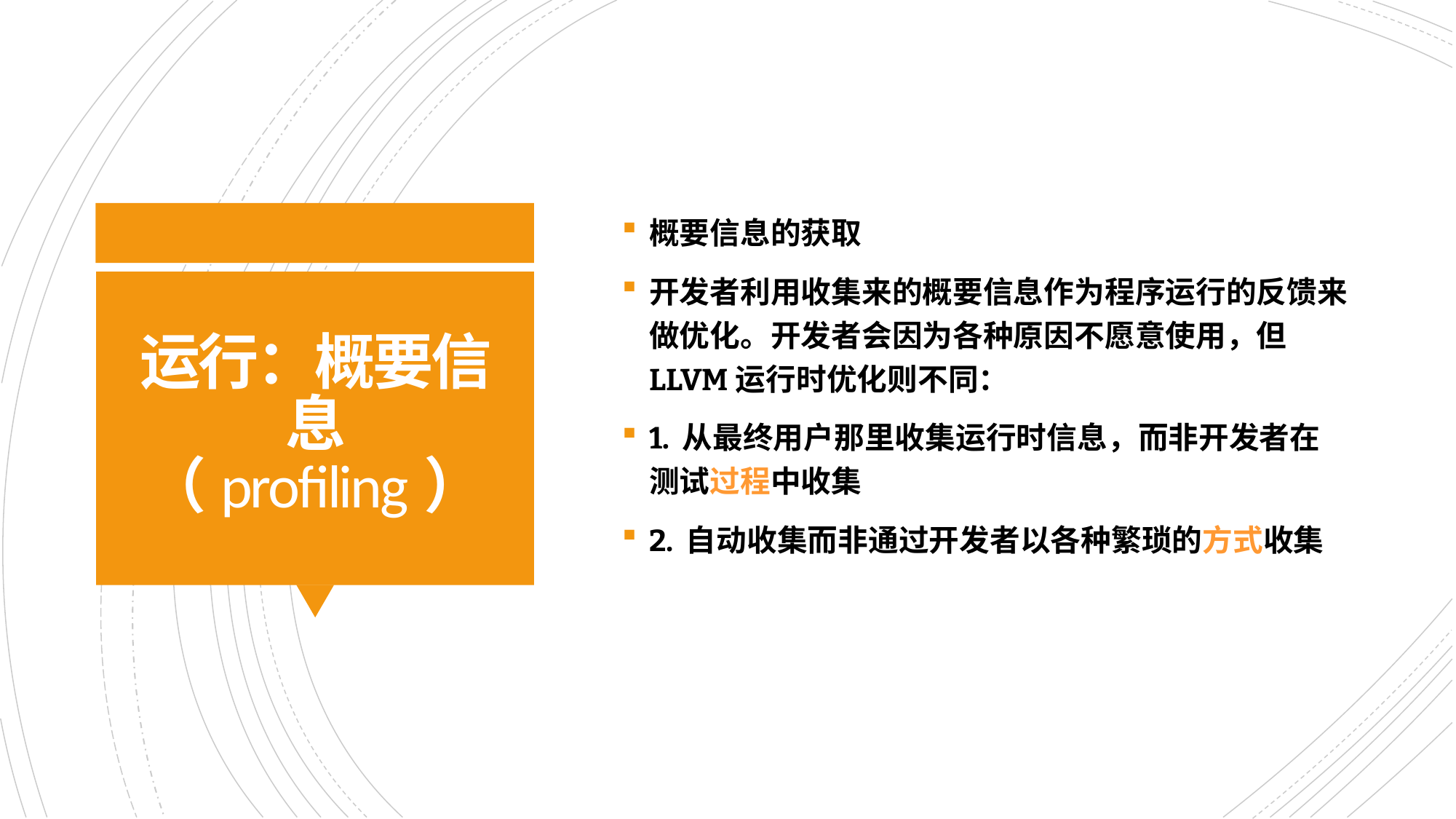

概要信息的获取
开发者利用收集来的概要信息作为程序运行的反馈来做优化。开发者会因为各种原因不愿意使用，但LLVM运行时优化则不同：
1. 从最终用户那里收集运行时信息，而非开发者在测试过程中收集
2. 自动收集而非通过开发者以各种繁琐的方式收集

# 运行：概要信息（profiling）